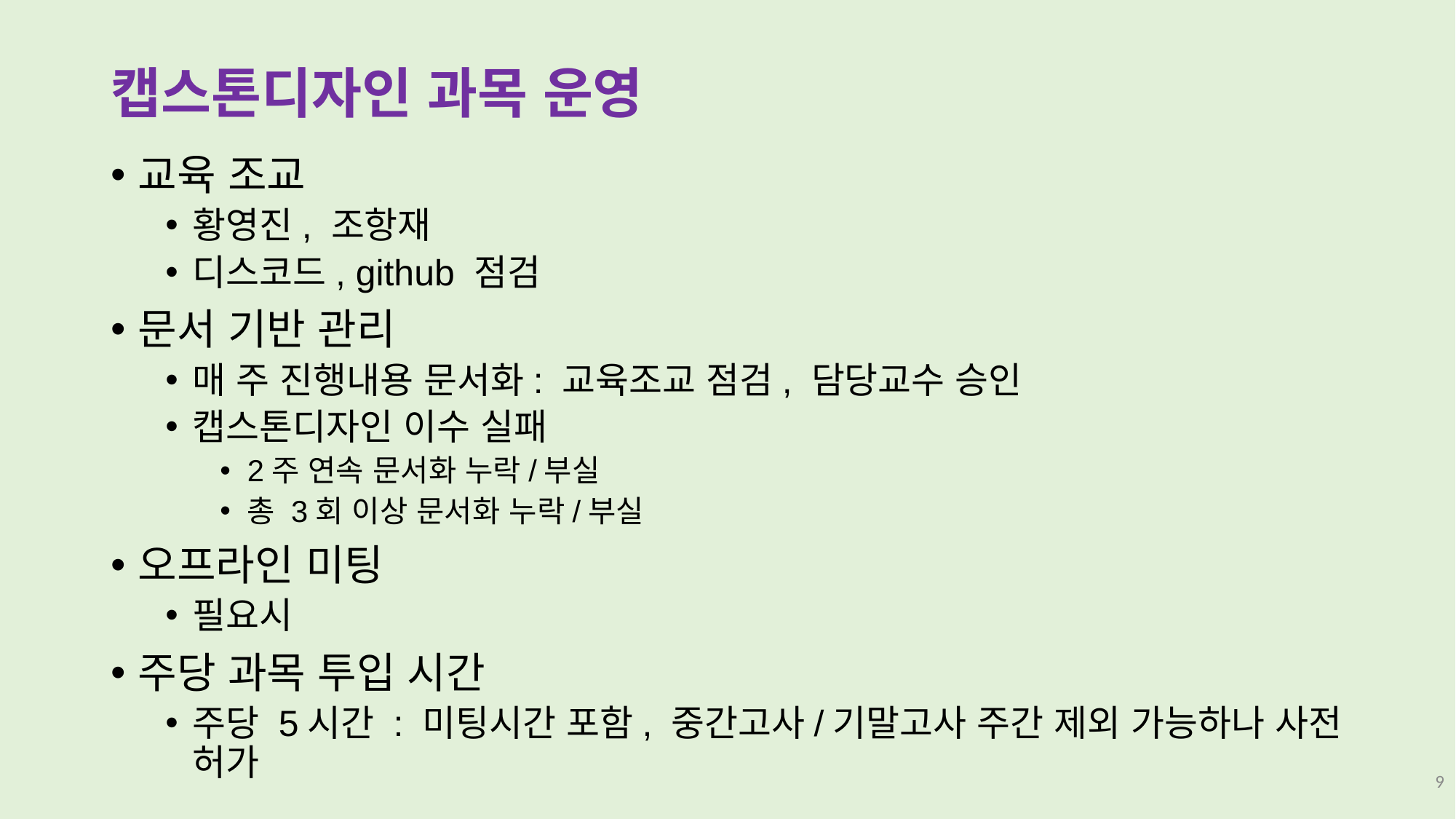

# 캡스톤디자인 과목 운영
교육 조교
황영진, 조항재
디스코드, github 점검
문서 기반 관리
매 주 진행내용 문서화: 교육조교 점검, 담당교수 승인
캡스톤디자인 이수 실패
2주 연속 문서화 누락/부실
총 3회 이상 문서화 누락/부실
오프라인 미팅
필요시
주당 과목 투입 시간
주당 5시간 : 미팅시간 포함, 중간고사/기말고사 주간 제외 가능하나 사전 허가

9